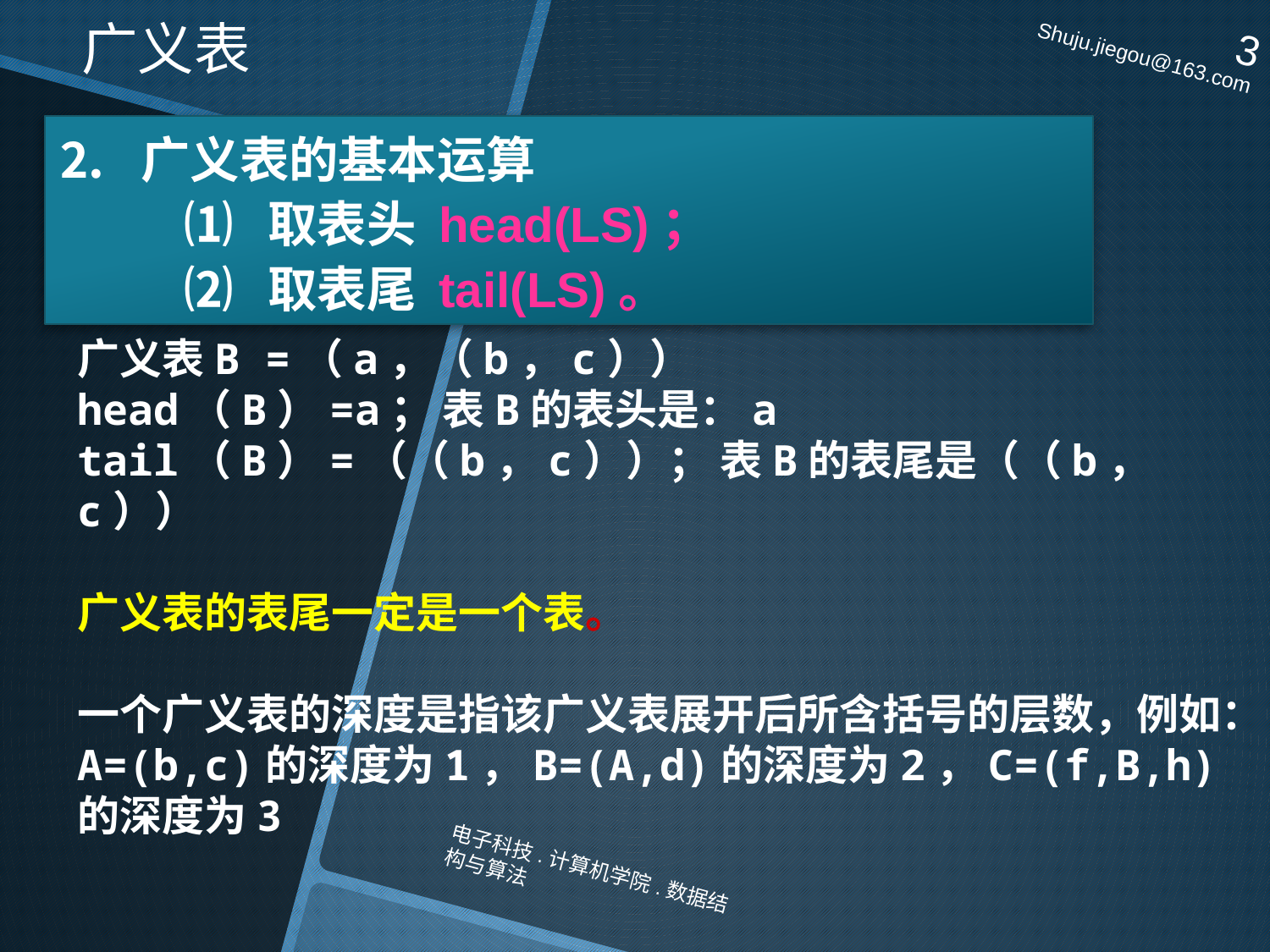

3
# 广义表
Shuju.jiegou@163.com
⒉  广义表的基本运算
	⑴  取表头 head(LS)；
	⑵  取表尾 tail(LS)。

广义表B =（a，（b，c））
head（B）=a； 表B的表头是：a
tail（B）=（（b，c））； 表B的表尾是（（b，c））

广义表的表尾一定是一个表。

一个广义表的深度是指该广义表展开后所含括号的层数，例如：
A=(b,c)的深度为1，B=(A,d)的深度为2，C=(f,B,h)的深度为3
电子科技.计算机学院.数据结构与算法